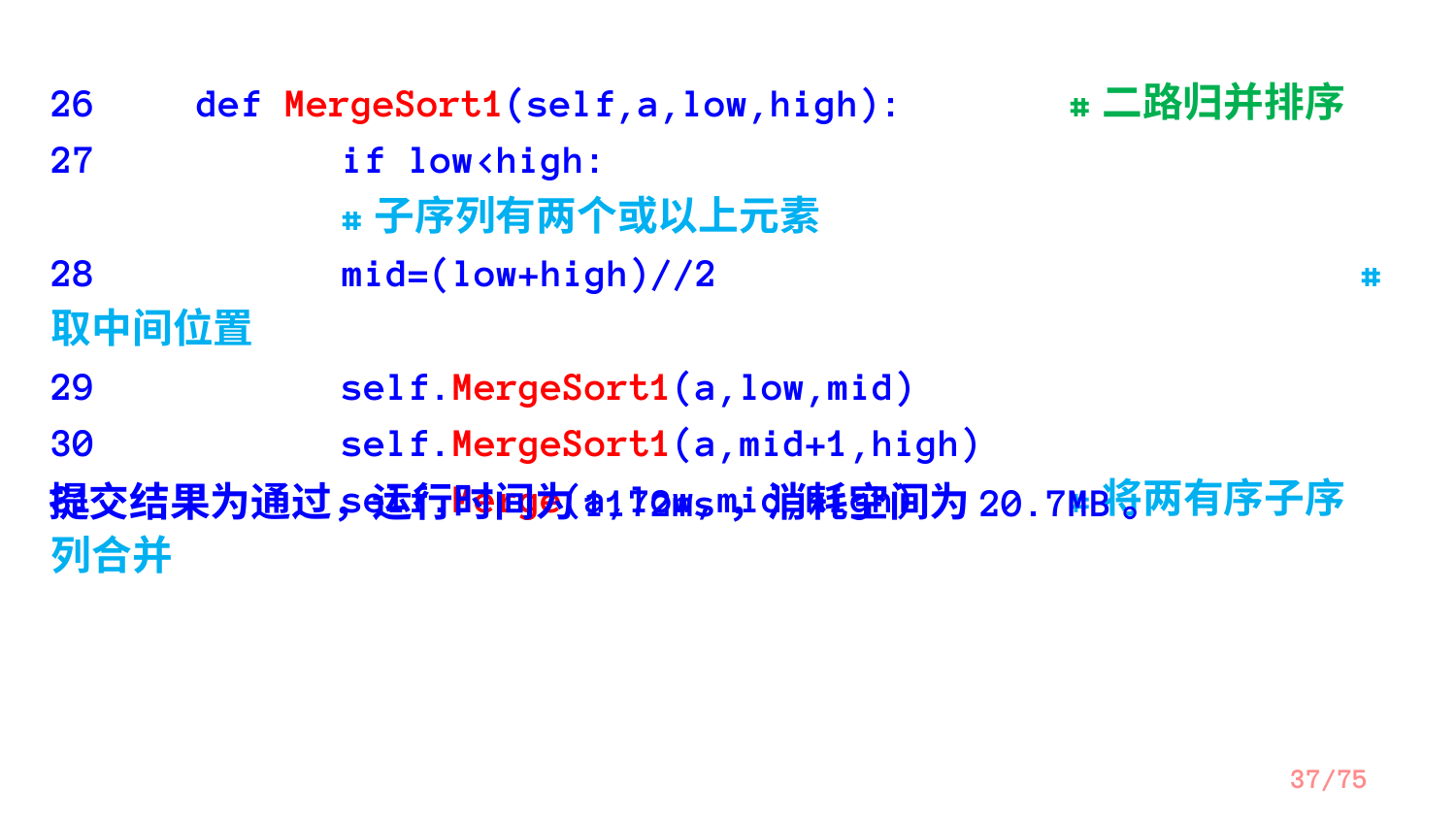

26  	def MergeSort1(self,a,low,high): 	#二路归并排序
27   		if low<high:  							#子序列有两个或以上元素
28        	mid=(low+high)//2 					#取中间位置
29        	self.MergeSort1(a,low,mid)
30        	self.MergeSort1(a,mid+1,high)
31        	self.Merge(a,low,mid,high) 	#将两有序子序列合并
提交结果为通过，运行时间为1172ms，消耗空间为20.7MB。
37/75